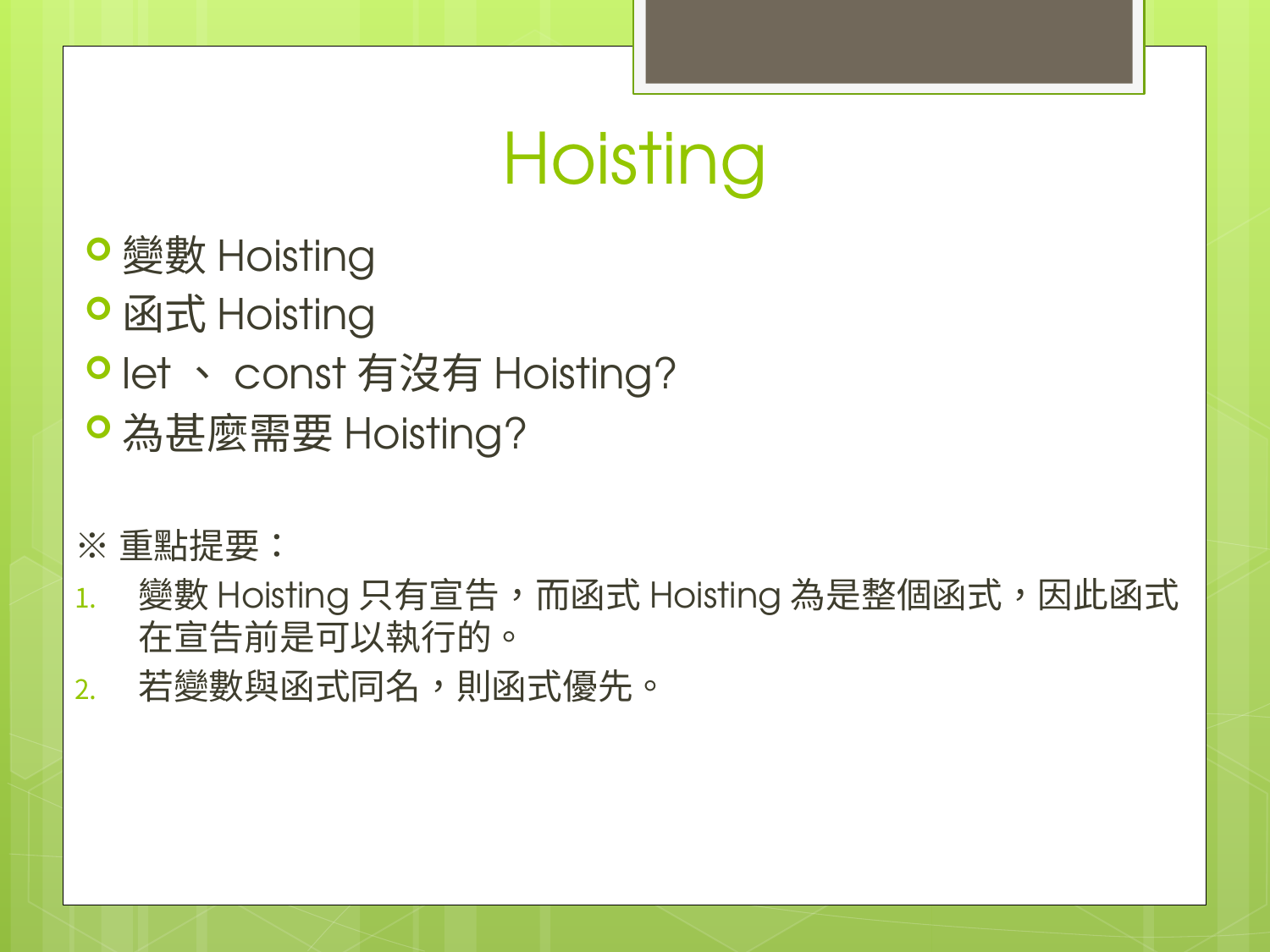

# Hoisting
變數Hoisting
函式Hoisting
let、const有沒有Hoisting?
為甚麼需要Hoisting?

※重點提要：
變數Hoisting只有宣告，而函式Hoisting為是整個函式，因此函式在宣告前是可以執行的。
若變數與函式同名，則函式優先。